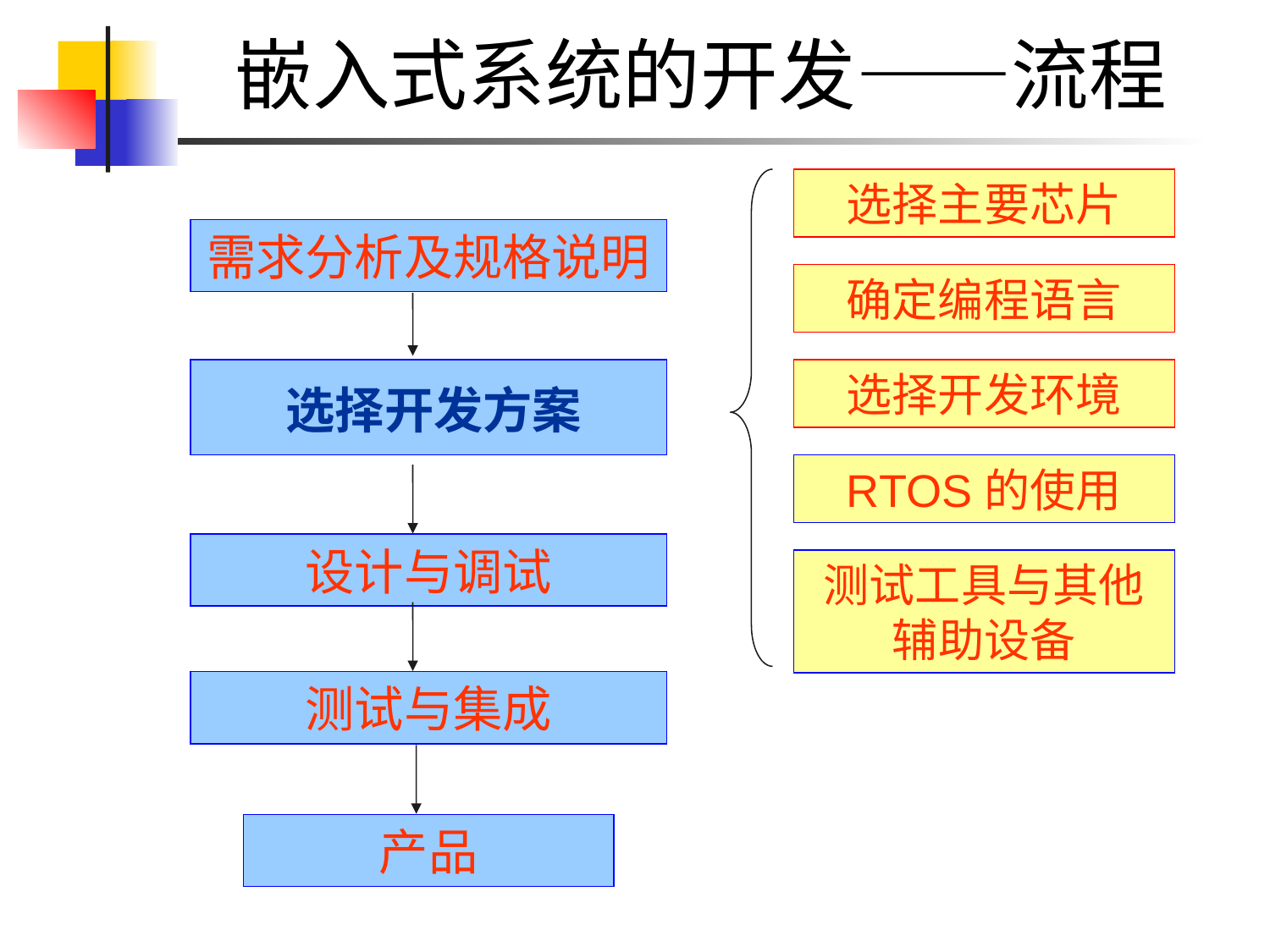

# 嵌入式系统的开发——流程

选择主要芯片
需求分析及规格说明
确定编程语言

选择开发环境
选择开发方案
RTOS的使用

设计与调试
测试工具与其他辅助设备

测试与集成

产品